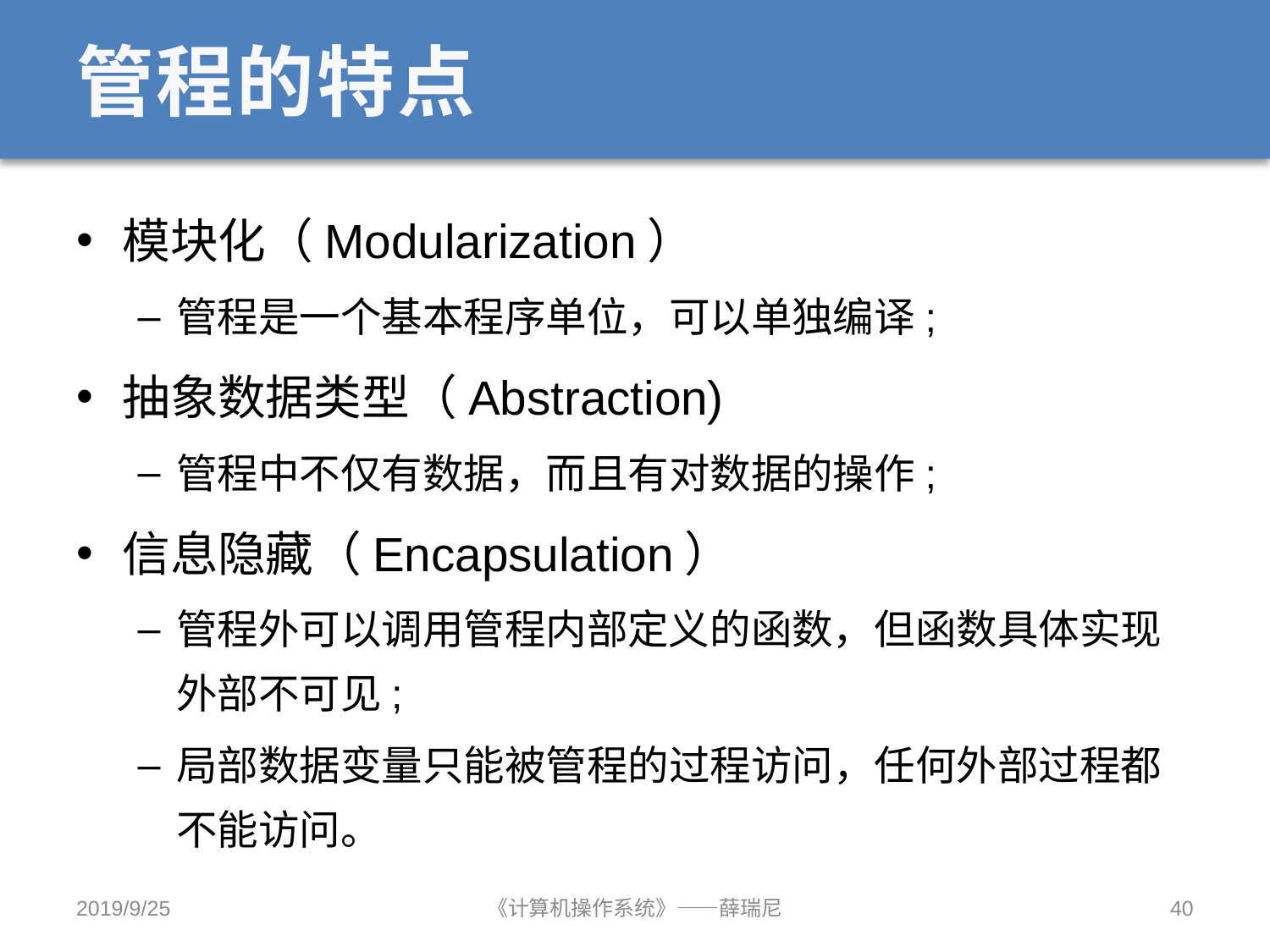

# 管程的特点
模块化（Modularization）
管程是一个基本程序单位，可以单独编译;
抽象数据类型（Abstraction)
管程中不仅有数据，而且有对数据的操作;
信息隐藏（Encapsulation）
管程外可以调用管程内部定义的函数，但函数具体实现外部不可见;
局部数据变量只能被管程的过程访问，任何外部过程都不能访问。

2019/9/25
《计算机操作系统》——薛瑞尼
40